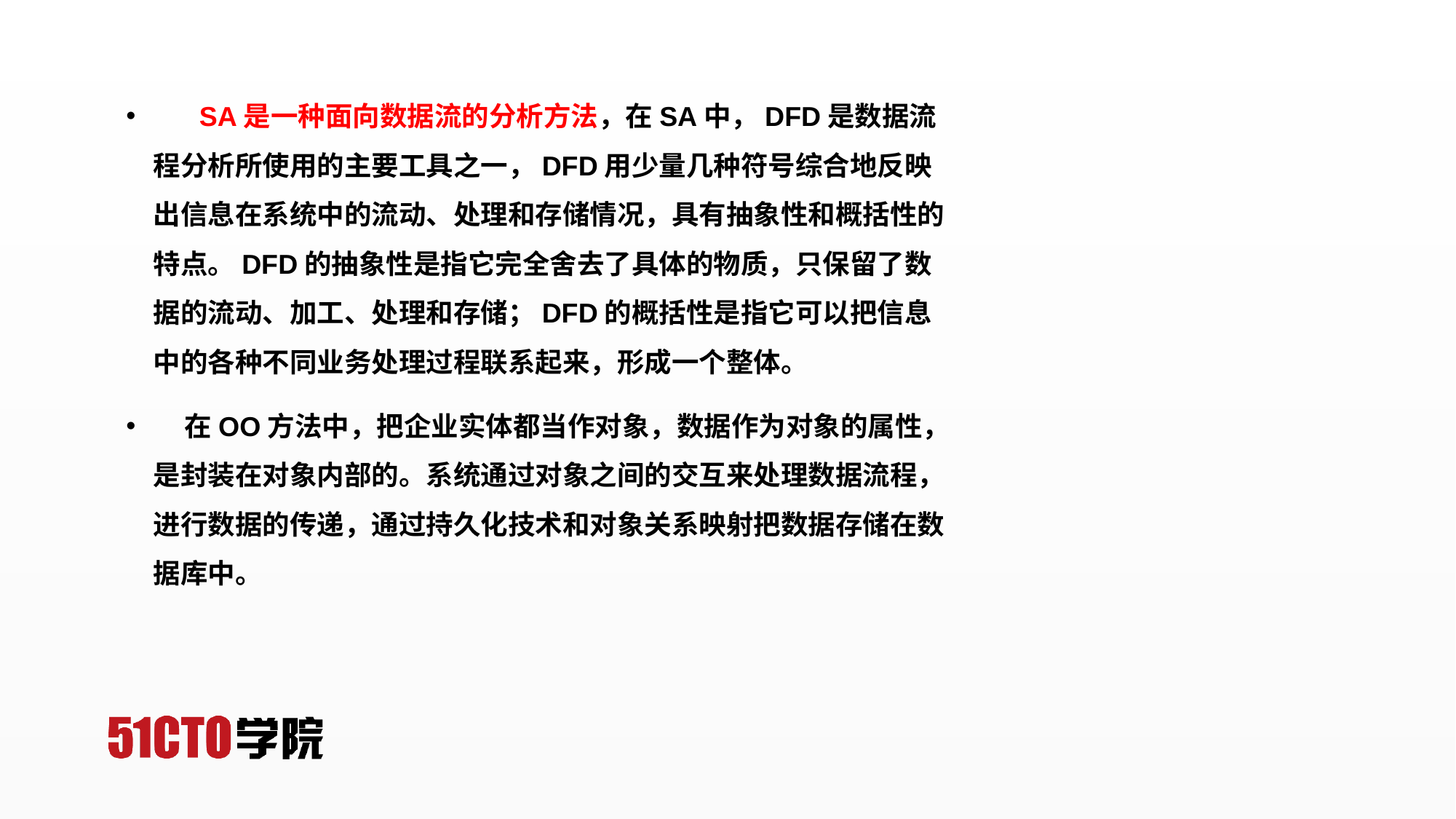

SA是一种面向数据流的分析方法，在SA中，DFD是数据流程分析所使用的主要工具之一，DFD用少量几种符号综合地反映出信息在系统中的流动、处理和存储情况，具有抽象性和概括性的特点。DFD的抽象性是指它完全舍去了具体的物质，只保留了数据的流动、加工、处理和存储；DFD的概括性是指它可以把信息中的各种不同业务处理过程联系起来，形成一个整体。
    在OO方法中，把企业实体都当作对象，数据作为对象的属性，是封装在对象内部的。系统通过对象之间的交互来处理数据流程，进行数据的传递，通过持久化技术和对象关系映射把数据存储在数据库中。